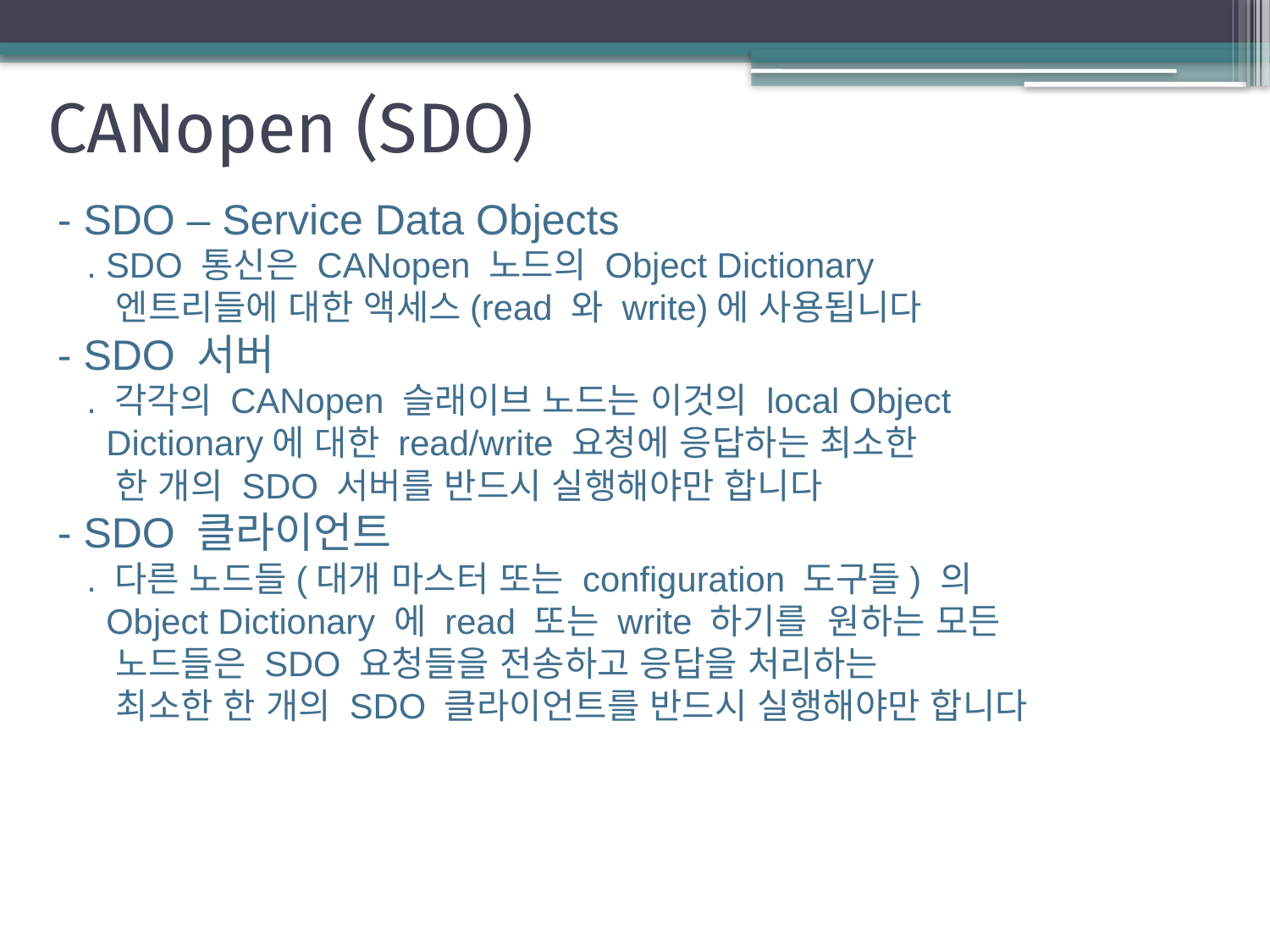

# CANopen (SDO)
- SDO – Service Data Objects
   . SDO 통신은 CANopen 노드의 Object Dictionary
     엔트리들에 대한 액세스(read 와 write)에 사용됩니다
- SDO 서버
   . 각각의 CANopen 슬래이브 노드는 이것의 local Object
     Dictionary에 대한 read/write 요청에 응답하는 최소한
     한 개의 SDO 서버를 반드시 실행해야만 합니다
- SDO 클라이언트
   . 다른 노드들(대개 마스터 또는 configuration 도구들) 의
     Object Dictionary 에 read 또는 write 하기를  원하는 모든
     노드들은 SDO 요청들을 전송하고 응답을 처리하는
     최소한 한 개의 SDO 클라이언트를 반드시 실행해야만 합니다